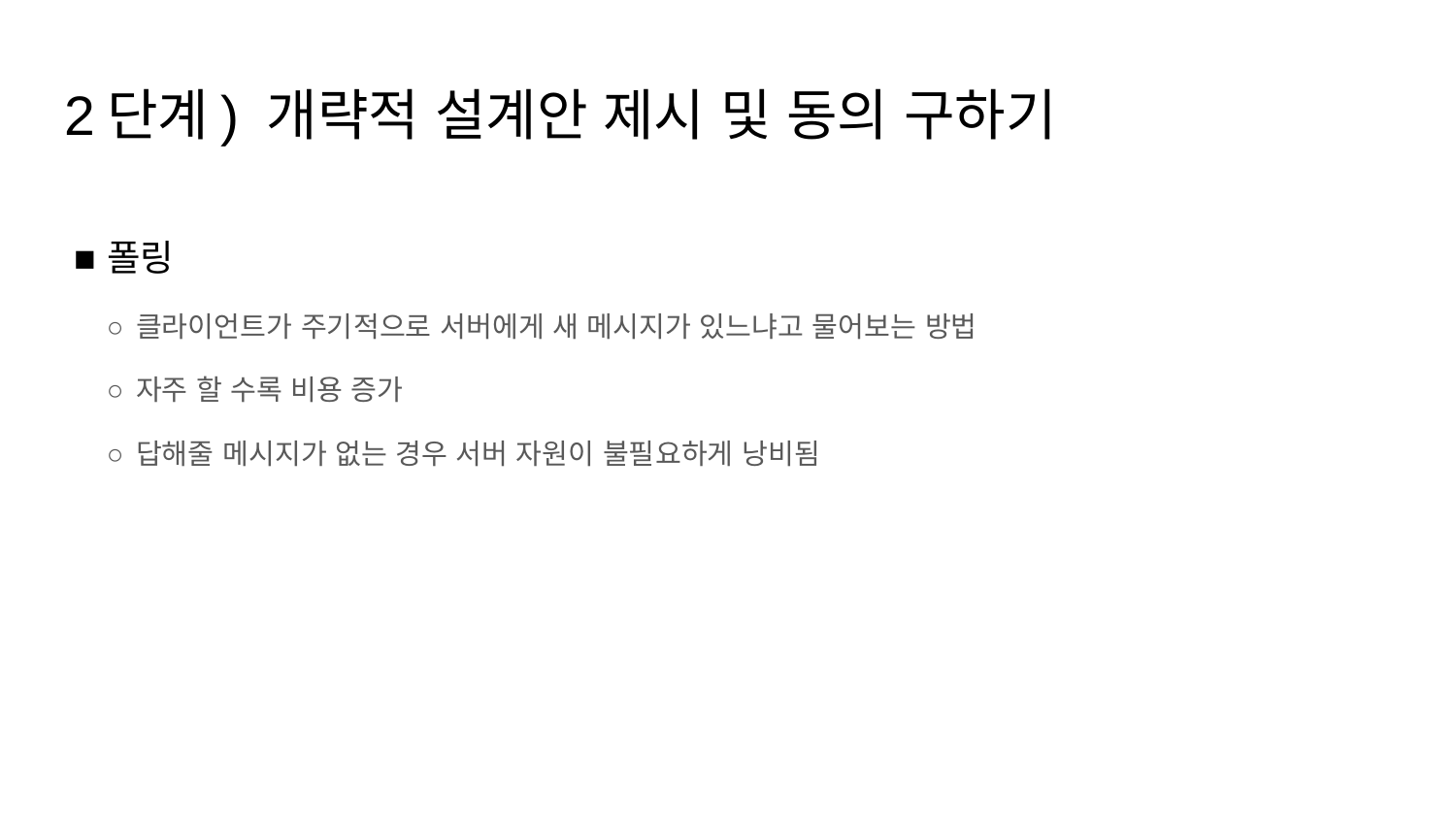

# 2단계) 개략적 설계안 제시 및 동의 구하기
폴링
클라이언트가 주기적으로 서버에게 새 메시지가 있느냐고 물어보는 방법
자주 할 수록 비용 증가
답해줄 메시지가 없는 경우 서버 자원이 불필요하게 낭비됨